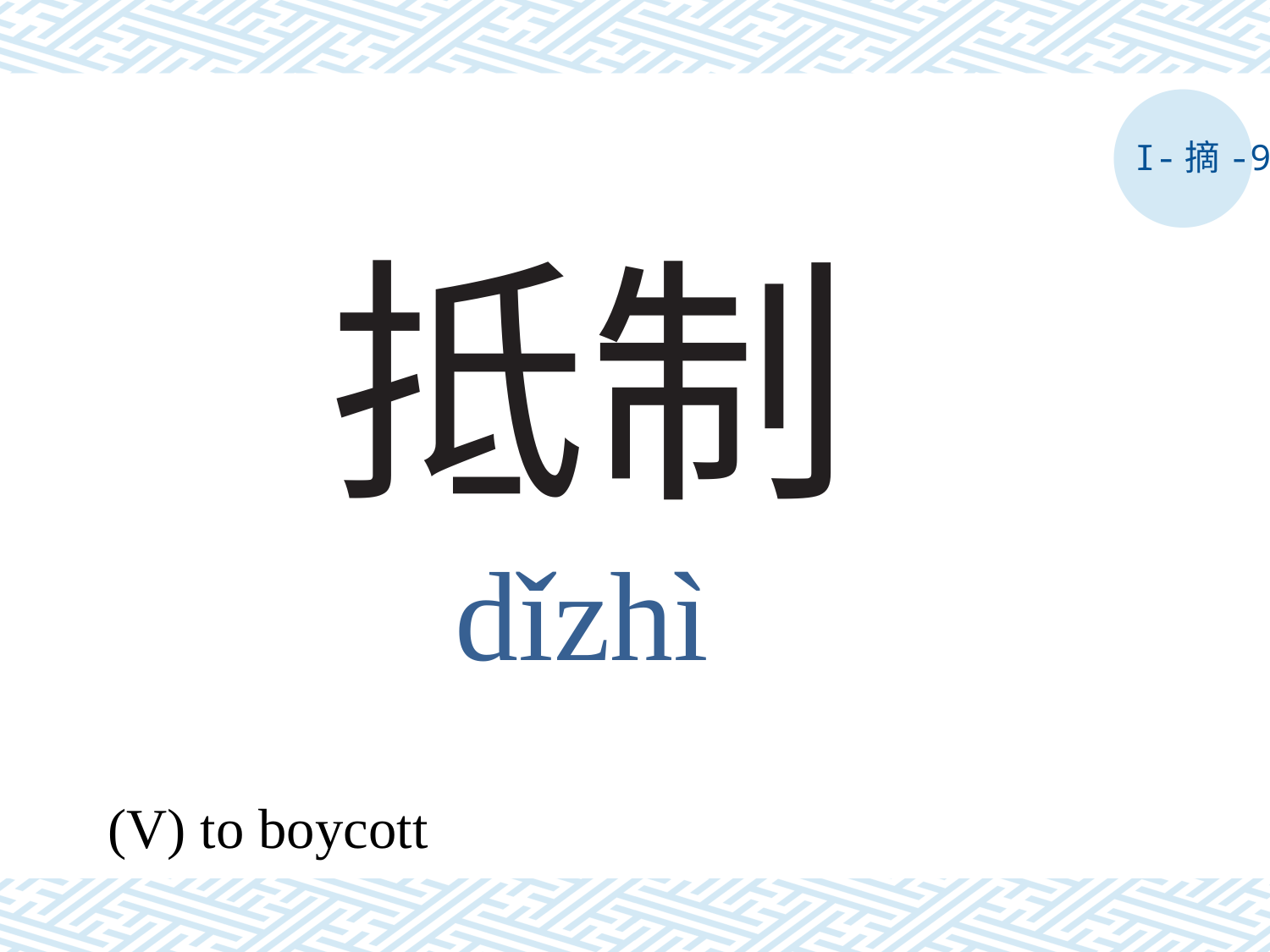

I-摘-9

# 抵制
dǐzhì
(V) to boycott